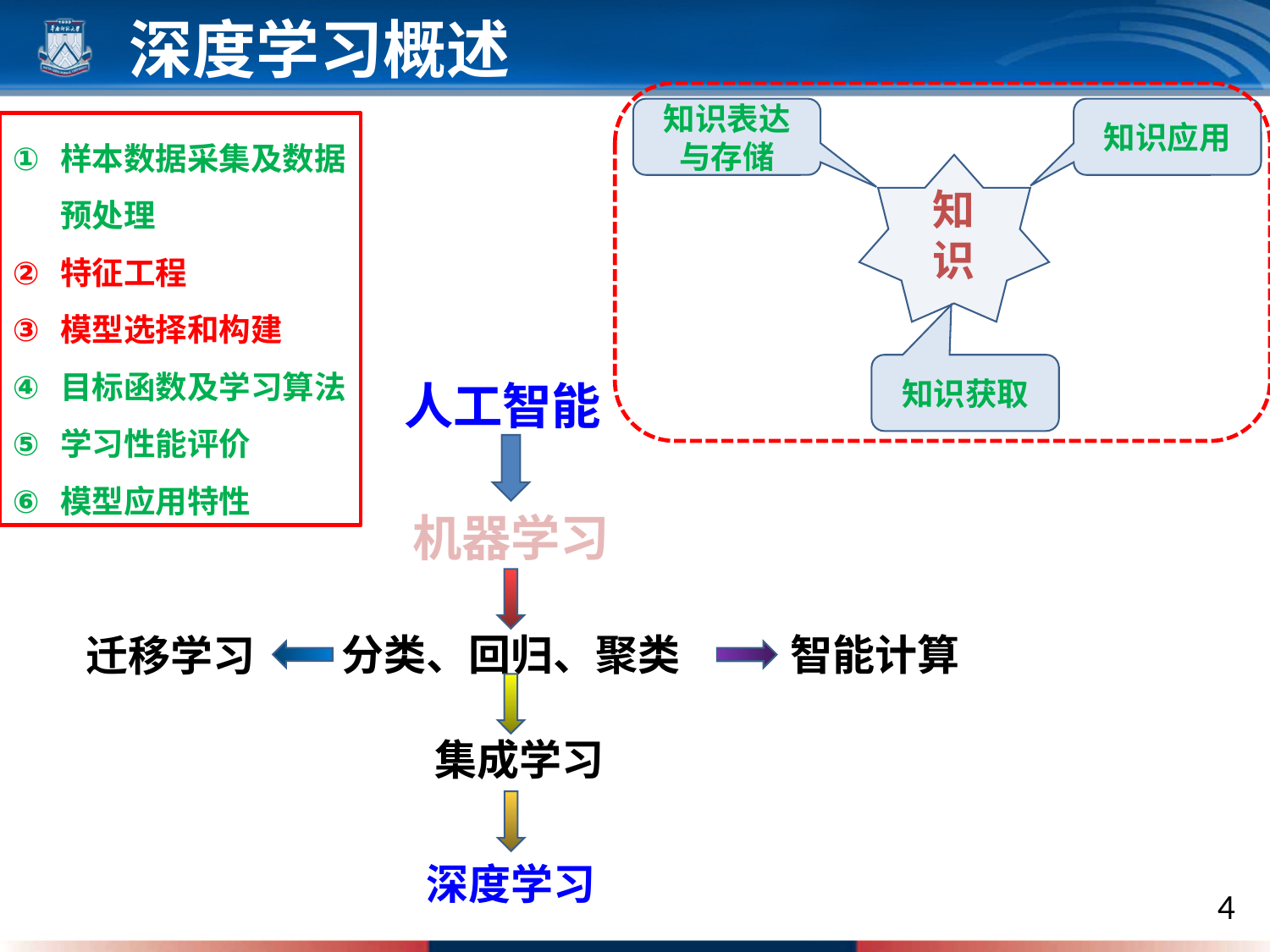

深度学习概述

知识表达与存储
知识应用
样本数据采集及数据预处理
特征工程
模型选择和构建
目标函数及学习算法
学习性能评价
模型应用特性
知识
知识获取
人工智能

机器学习

分类、回归、聚类
智能计算
迁移学习

集成学习

深度学习